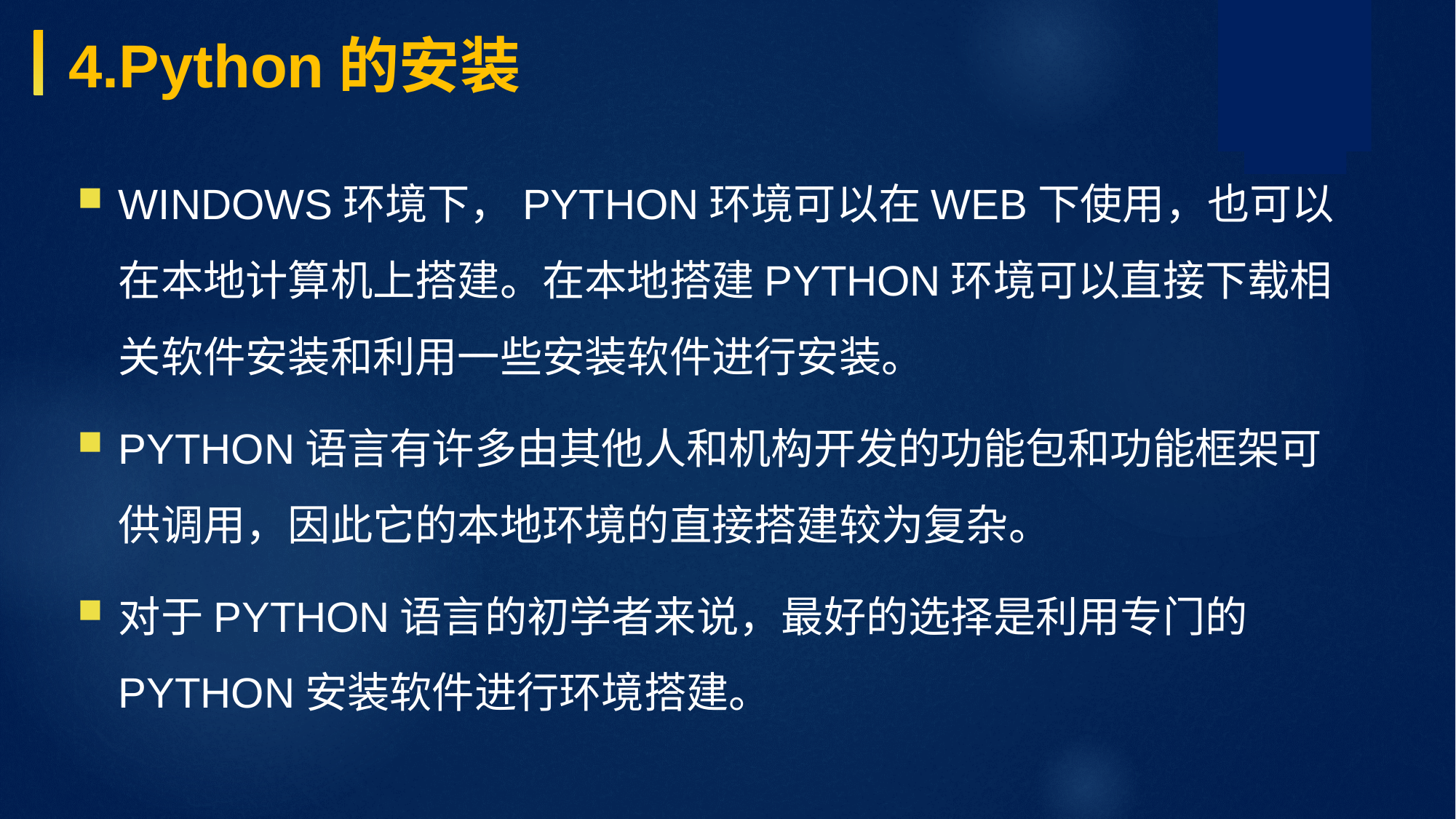

4.Python的安装
Windows环境下，Python环境可以在Web下使用，也可以在本地计算机上搭建。在本地搭建Python环境可以直接下载相关软件安装和利用一些安装软件进行安装。
Python语言有许多由其他人和机构开发的功能包和功能框架可供调用，因此它的本地环境的直接搭建较为复杂。
对于Python语言的初学者来说，最好的选择是利用专门的Python安装软件进行环境搭建。